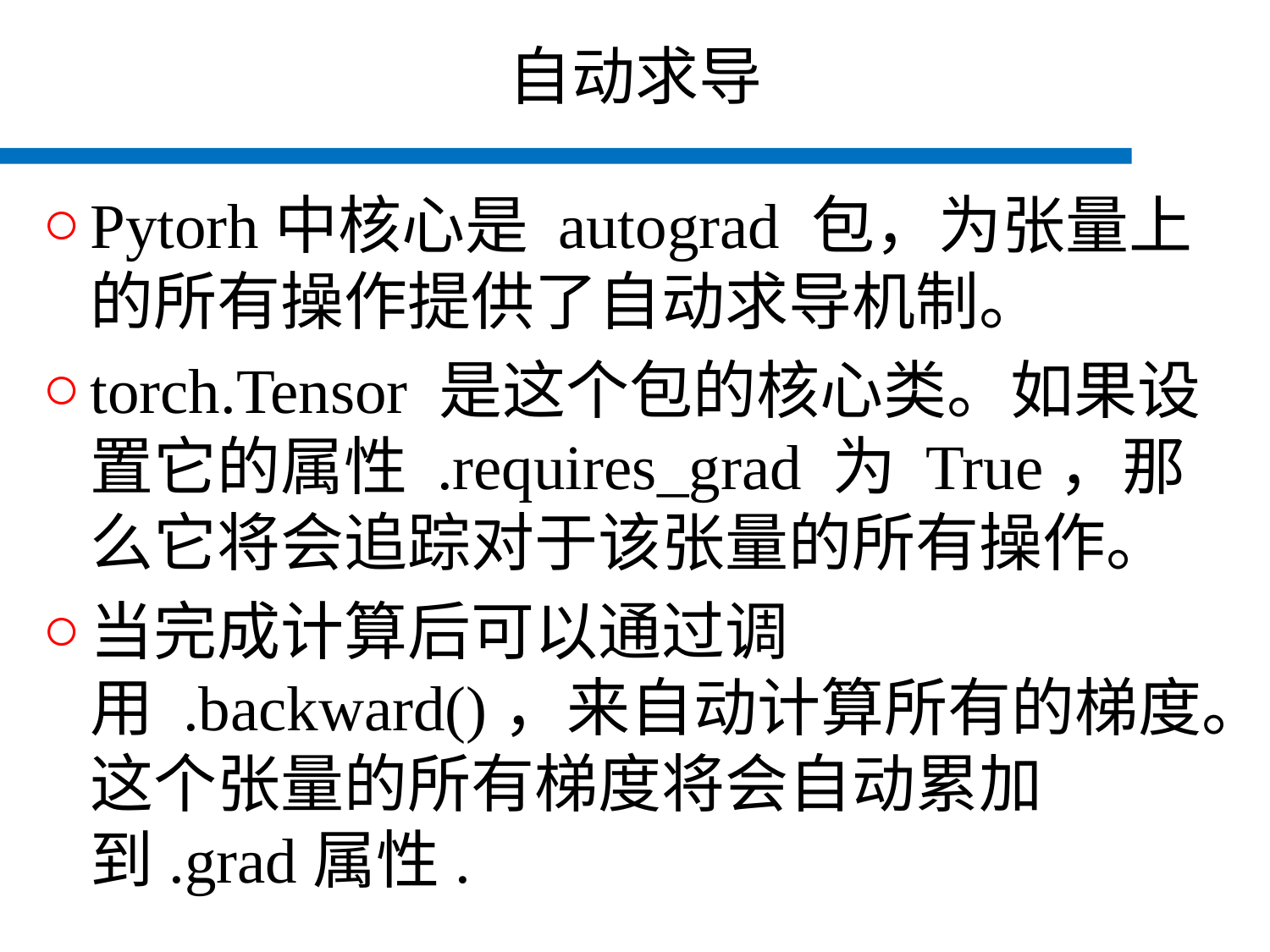

# 自动求导
Pytorh中核心是 autograd 包，为张量上的所有操作提供了自动求导机制。
torch.Tensor 是这个包的核心类。如果设置它的属性 .requires_grad 为 True，那么它将会追踪对于该张量的所有操作。
当完成计算后可以通过调用 .backward()，来自动计算所有的梯度。这个张量的所有梯度将会自动累加到.grad属性.